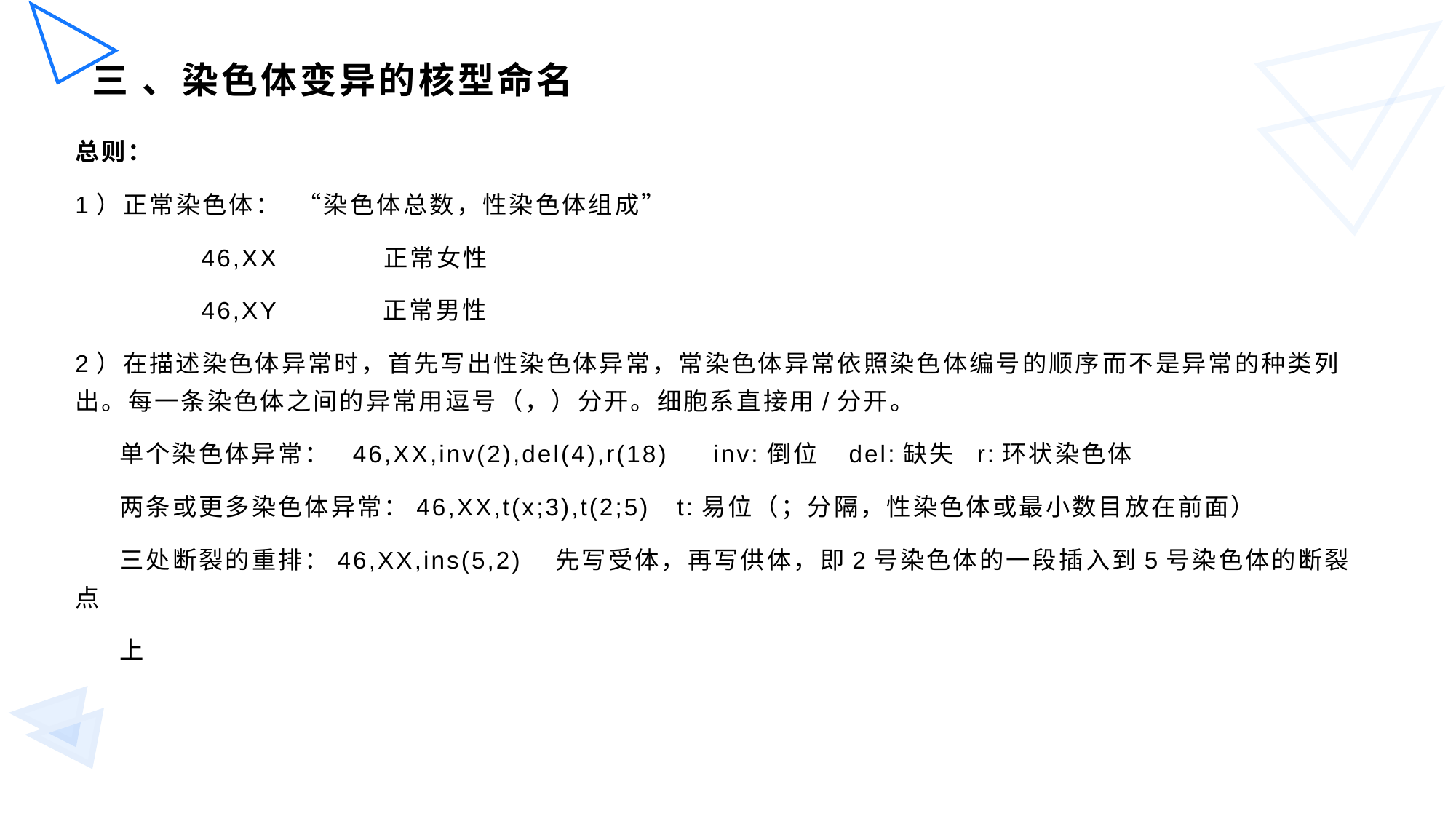

# 三 、染色体变异的核型命名
总则：
1）正常染色体：  “染色体总数，性染色体组成”
              46,XX           正常女性
              46,XY           正常男性
2）在描述染色体异常时，首先写出性染色体异常，常染色体异常依照染色体编号的顺序而不是异常的种类列出。每一条染色体之间的异常用逗号（，）分开。细胞系直接用/分开。
     单个染色体异常：  46,XX,inv(2),del(4),r(18)     inv:倒位   del:缺失  r:环状染色体
     两条或更多染色体异常：46,XX,t(x;3),t(2;5)   t:易位（；分隔，性染色体或最小数目放在前面）
     三处断裂的重排：46,XX,ins(5,2)   先写受体，再写供体，即2号染色体的一段插入到5号染色体的断裂点
     上